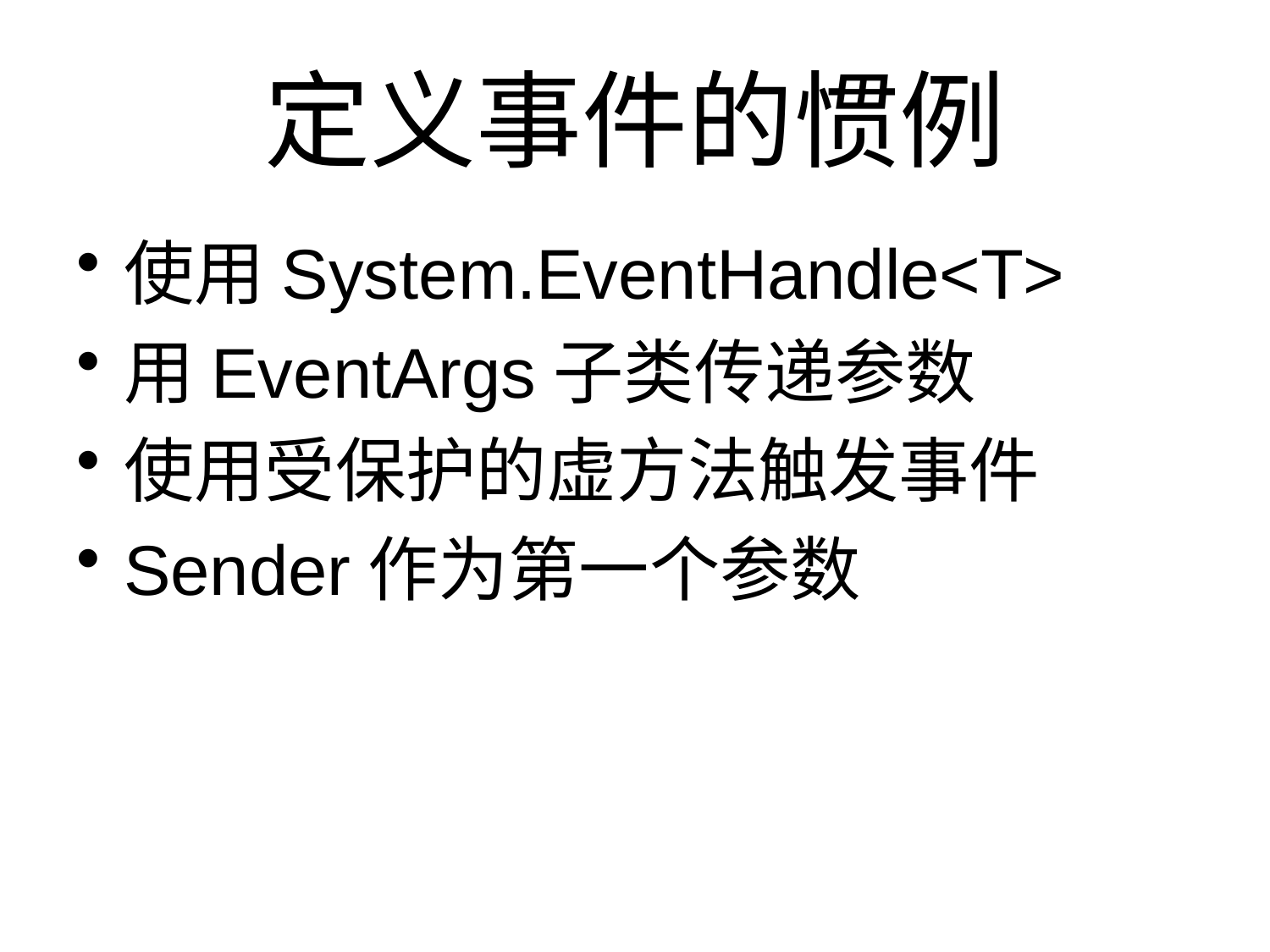

# 定义事件的惯例
使用System.EventHandle<T>
用EventArgs子类传递参数
使用受保护的虚方法触发事件
Sender作为第一个参数